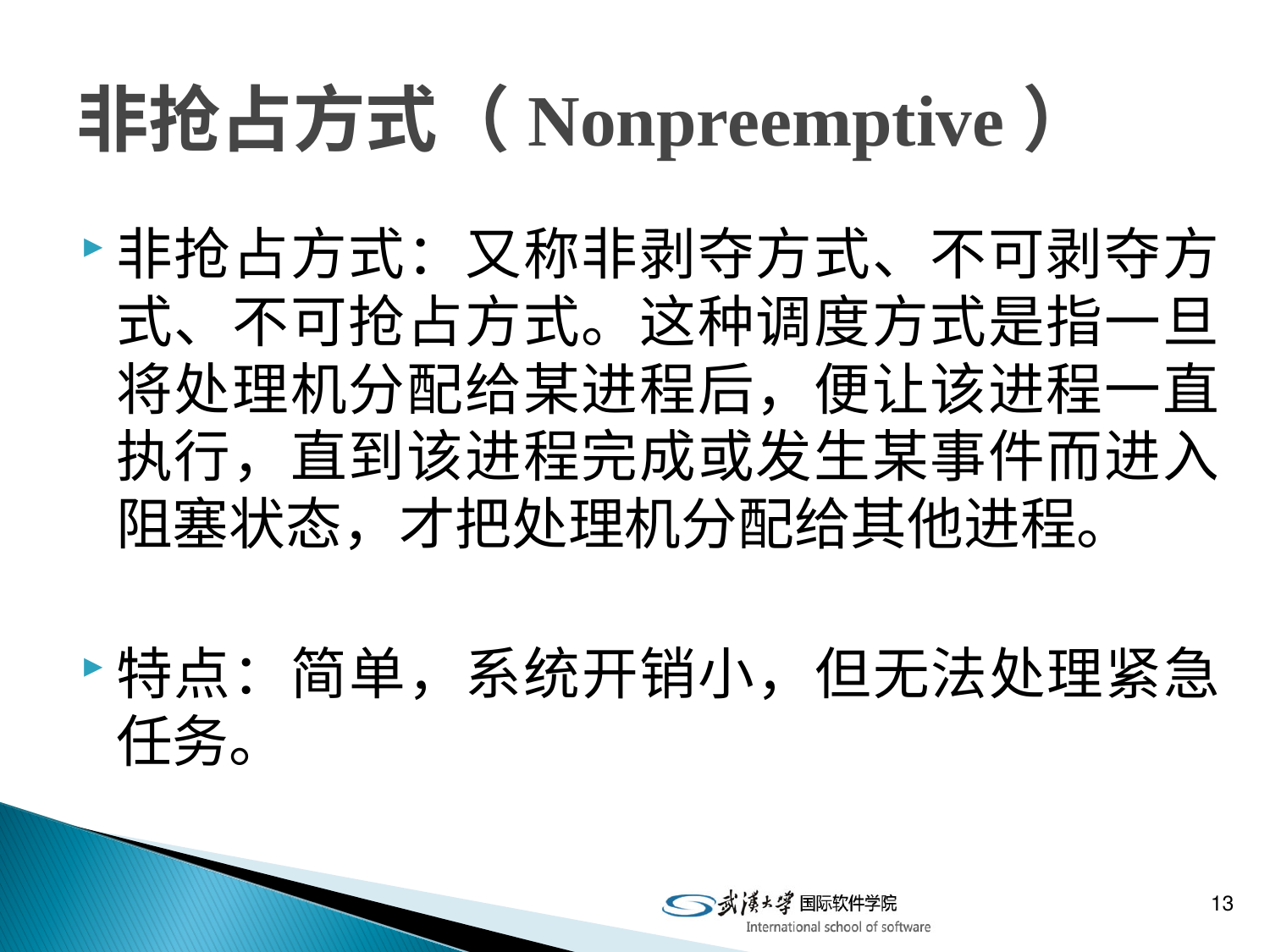

# 非抢占方式（Nonpreemptive）
非抢占方式：又称非剥夺方式、不可剥夺方式、不可抢占方式。这种调度方式是指一旦将处理机分配给某进程后，便让该进程一直执行，直到该进程完成或发生某事件而进入阻塞状态，才把处理机分配给其他进程。

特点：简单，系统开销小，但无法处理紧急任务。